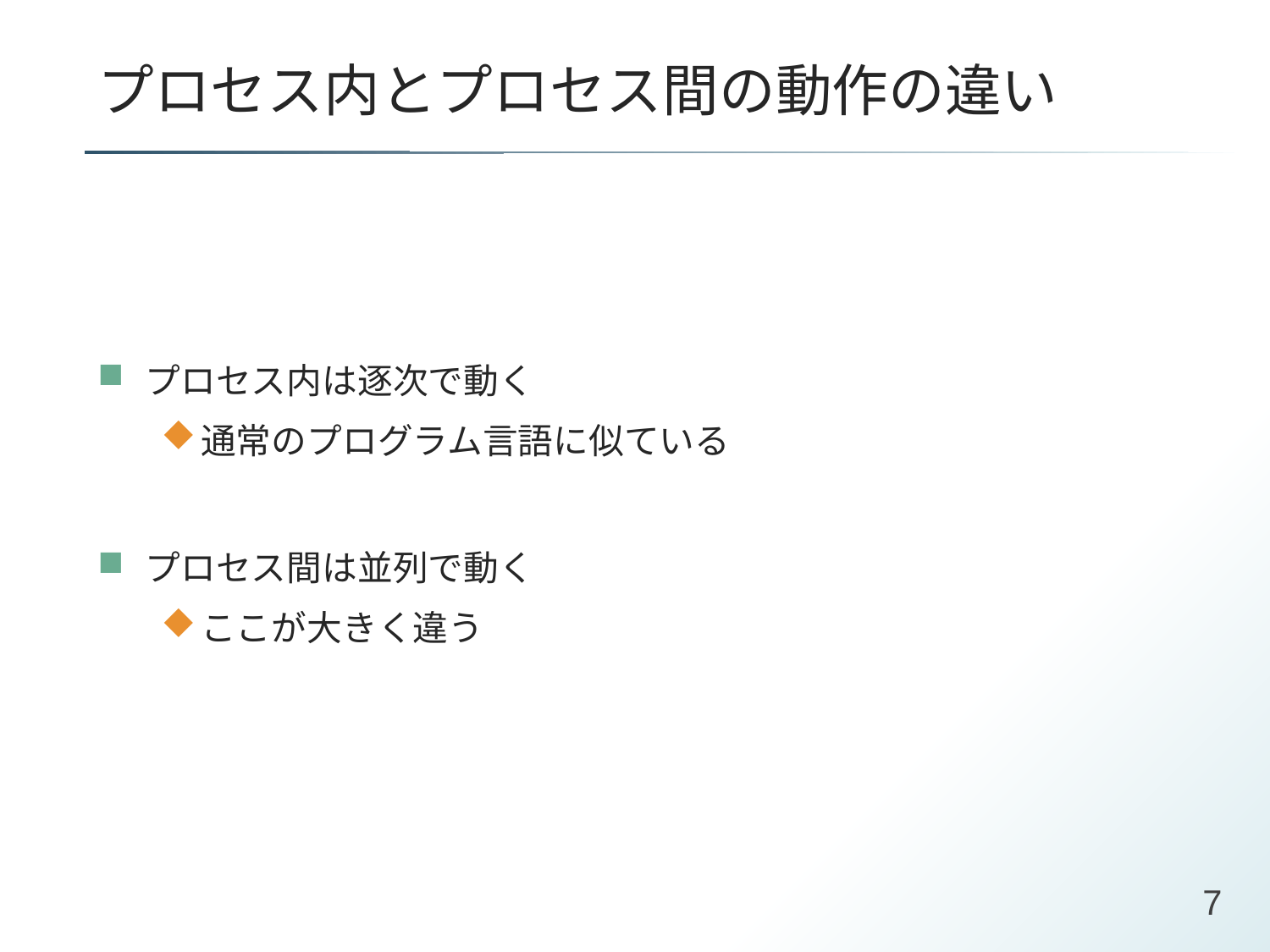

# プロセス内とプロセス間の動作の違い
プロセス内は逐次で動く
通常のプログラム言語に似ている

プロセス間は並列で動く
ここが大きく違う

7